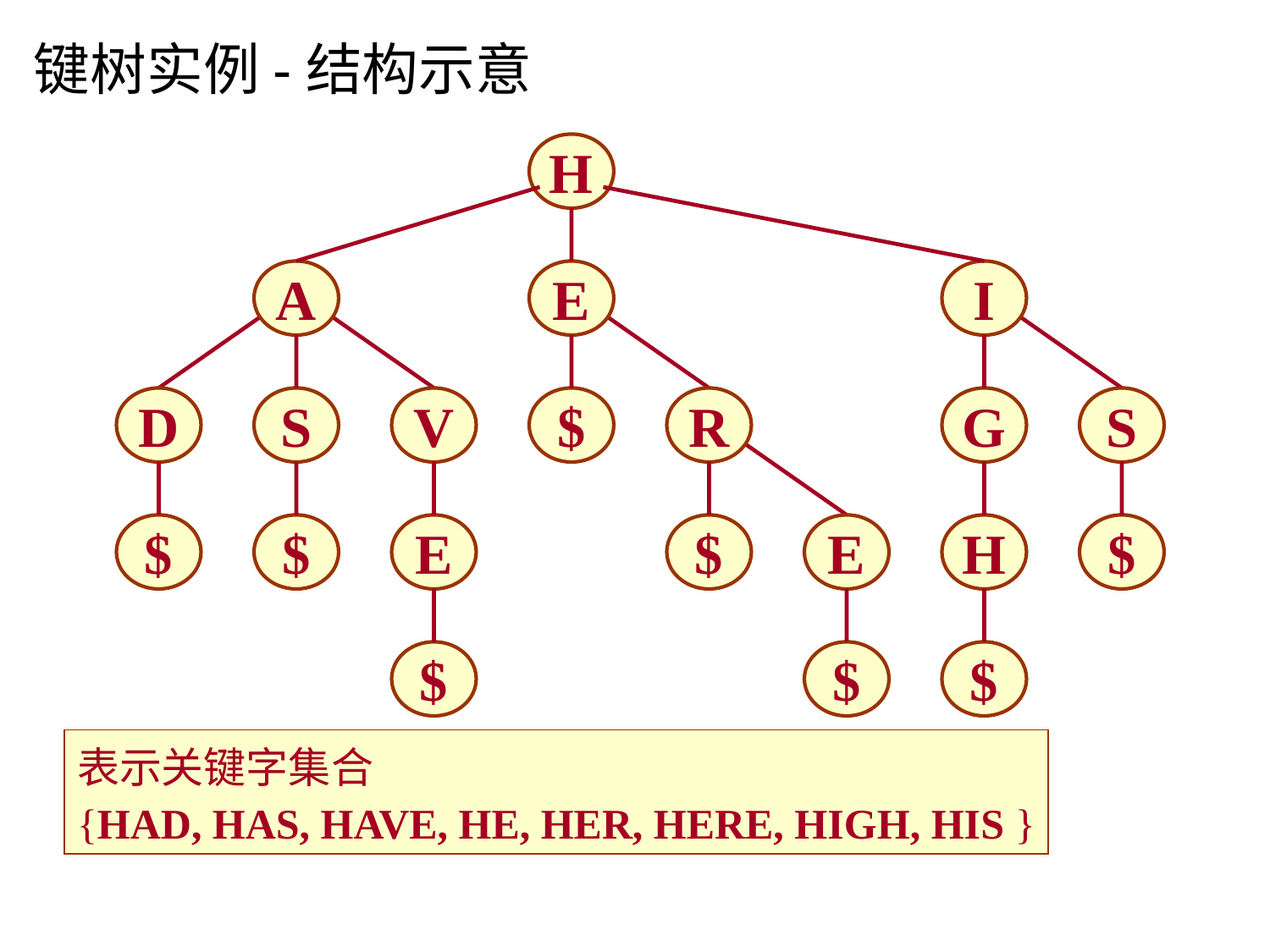

# 键树实例-结构示意
H

A
E
I

D
S
V
$
R
G
S

$
$
E
$
E
H
$

$
$
$
表示关键字集合
{HAD, HAS, HAVE, HE, HER, HERE, HIGH, HIS }